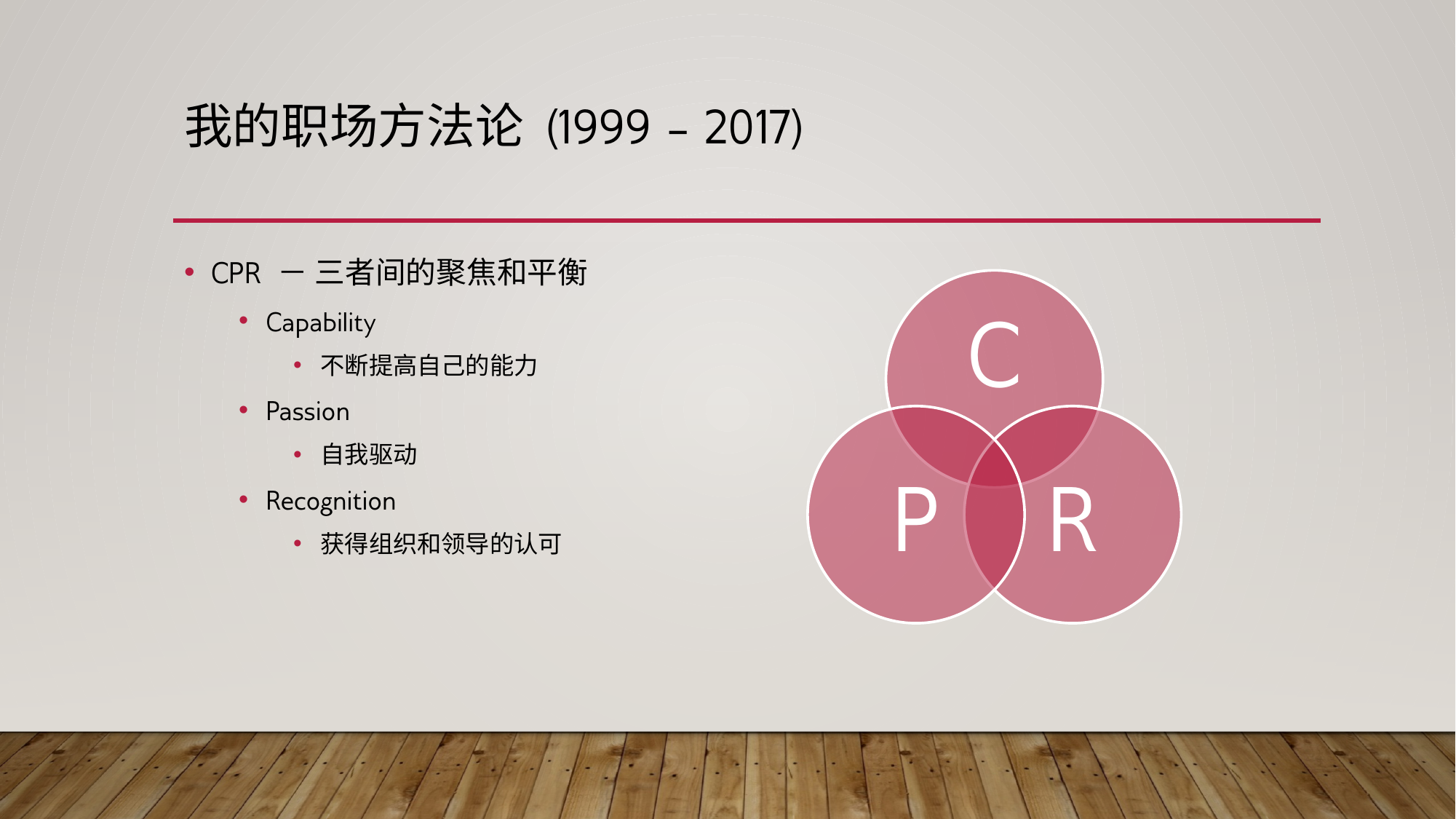

# 我的职场方法论 (1999 – 2017)
CPR － 三者间的聚焦和平衡
Capability
不断提高自己的能力
Passion
自我驱动
Recognition
获得组织和领导的认可
C
R
P